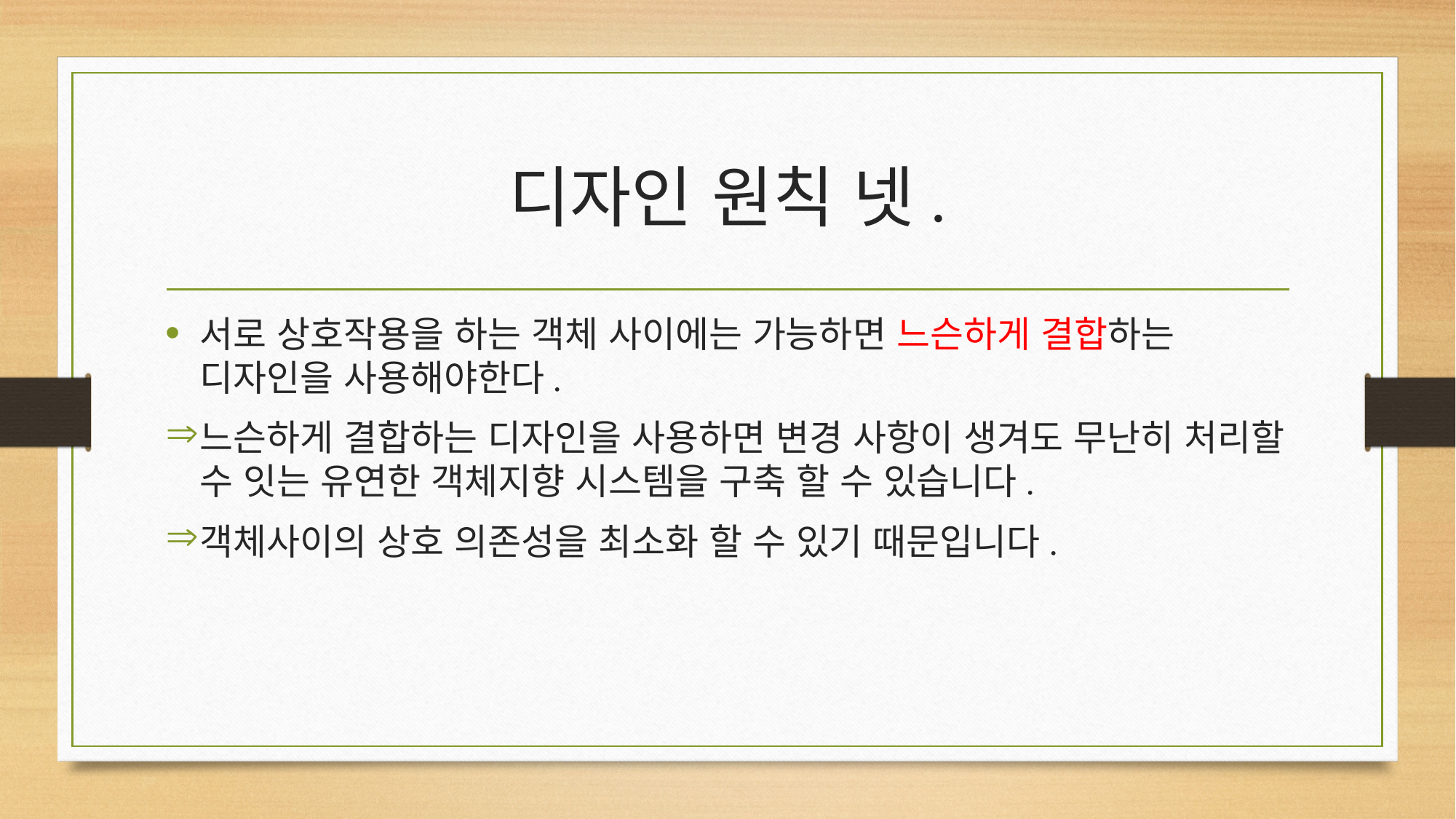

# 디자인 원칙 넷.
서로 상호작용을 하는 객체 사이에는 가능하면 느슨하게 결합하는 디자인을 사용해야한다.
느슨하게 결합하는 디자인을 사용하면 변경 사항이 생겨도 무난히 처리할 수 잇는 유연한 객체지향 시스템을 구축 할 수 있습니다.
객체사이의 상호 의존성을 최소화 할 수 있기 때문입니다.